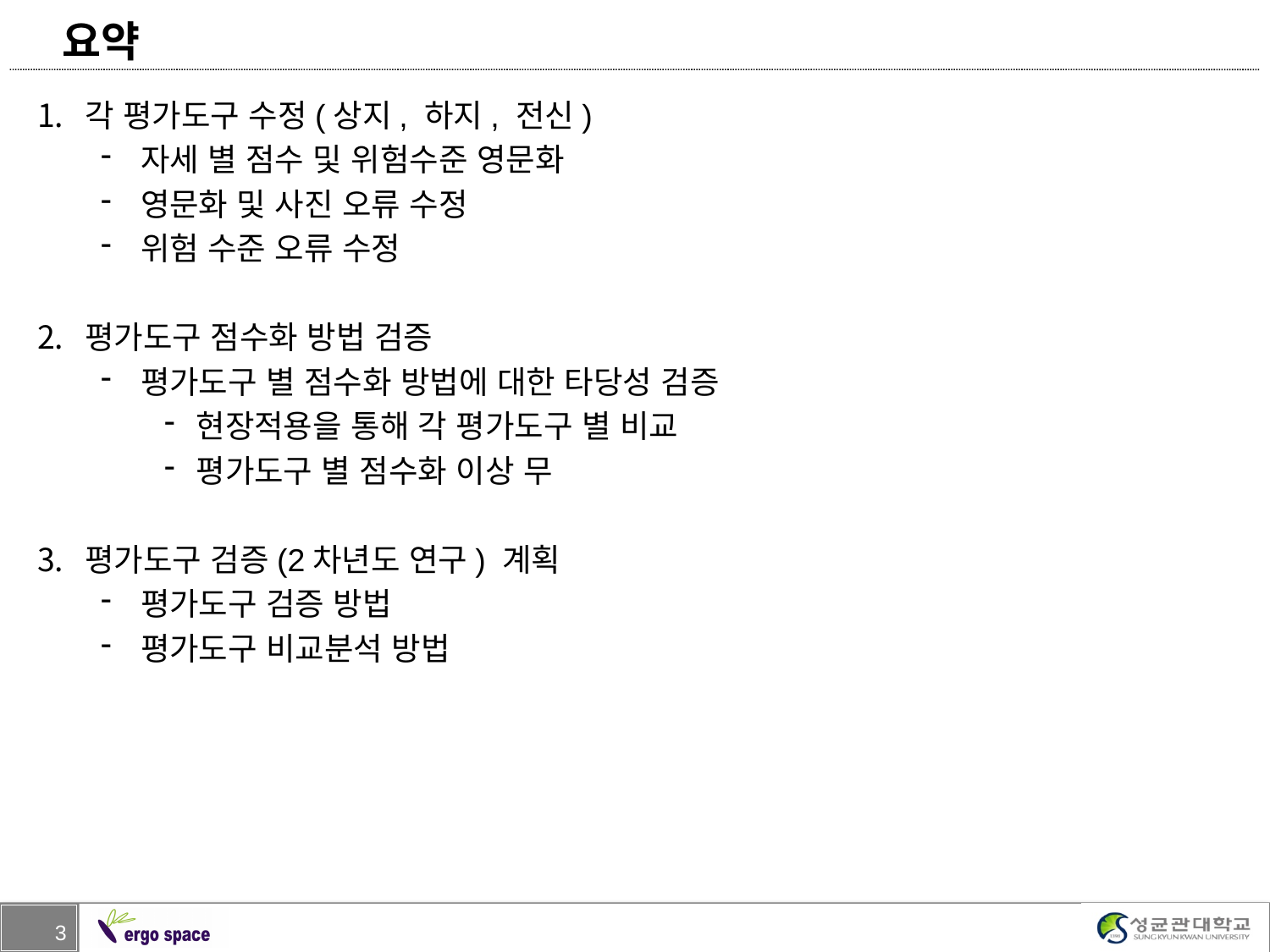

# 요약
각 평가도구 수정(상지, 하지, 전신)
자세 별 점수 및 위험수준 영문화
영문화 및 사진 오류 수정
위험 수준 오류 수정

평가도구 점수화 방법 검증
평가도구 별 점수화 방법에 대한 타당성 검증
현장적용을 통해 각 평가도구 별 비교
평가도구 별 점수화 이상 무

평가도구 검증(2차년도 연구) 계획
평가도구 검증 방법
평가도구 비교분석 방법